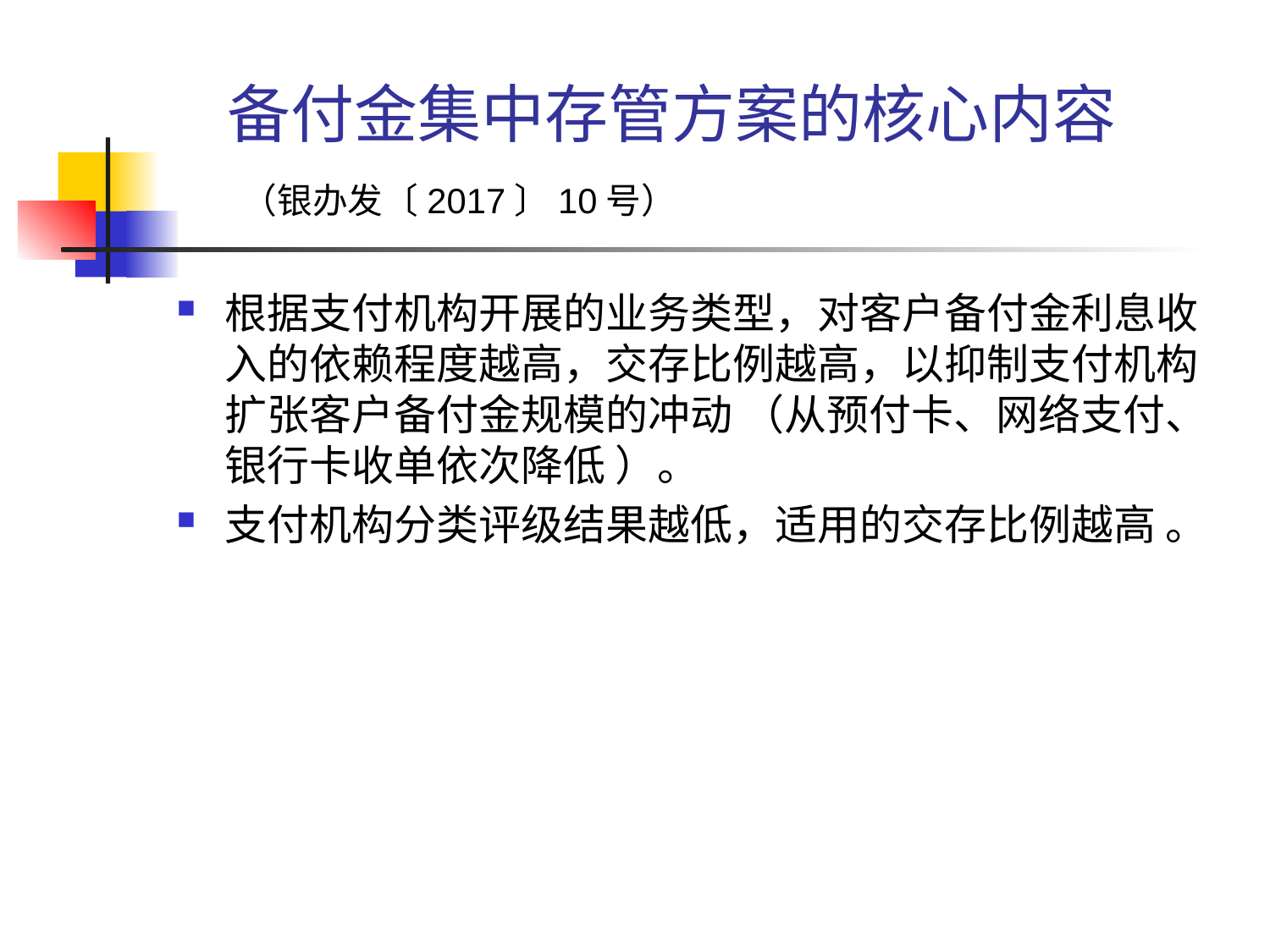

# 备付金集中存管方案的核心内容 （银办发〔2017〕10号）
根据支付机构开展的业务类型，对客户备付金利息收入的依赖程度越高，交存比例越高，以抑制支付机构扩张客户备付金规模的冲动 （从预付卡、网络支付、银行卡收单依次降低 ）。
支付机构分类评级结果越低，适用的交存比例越高 。